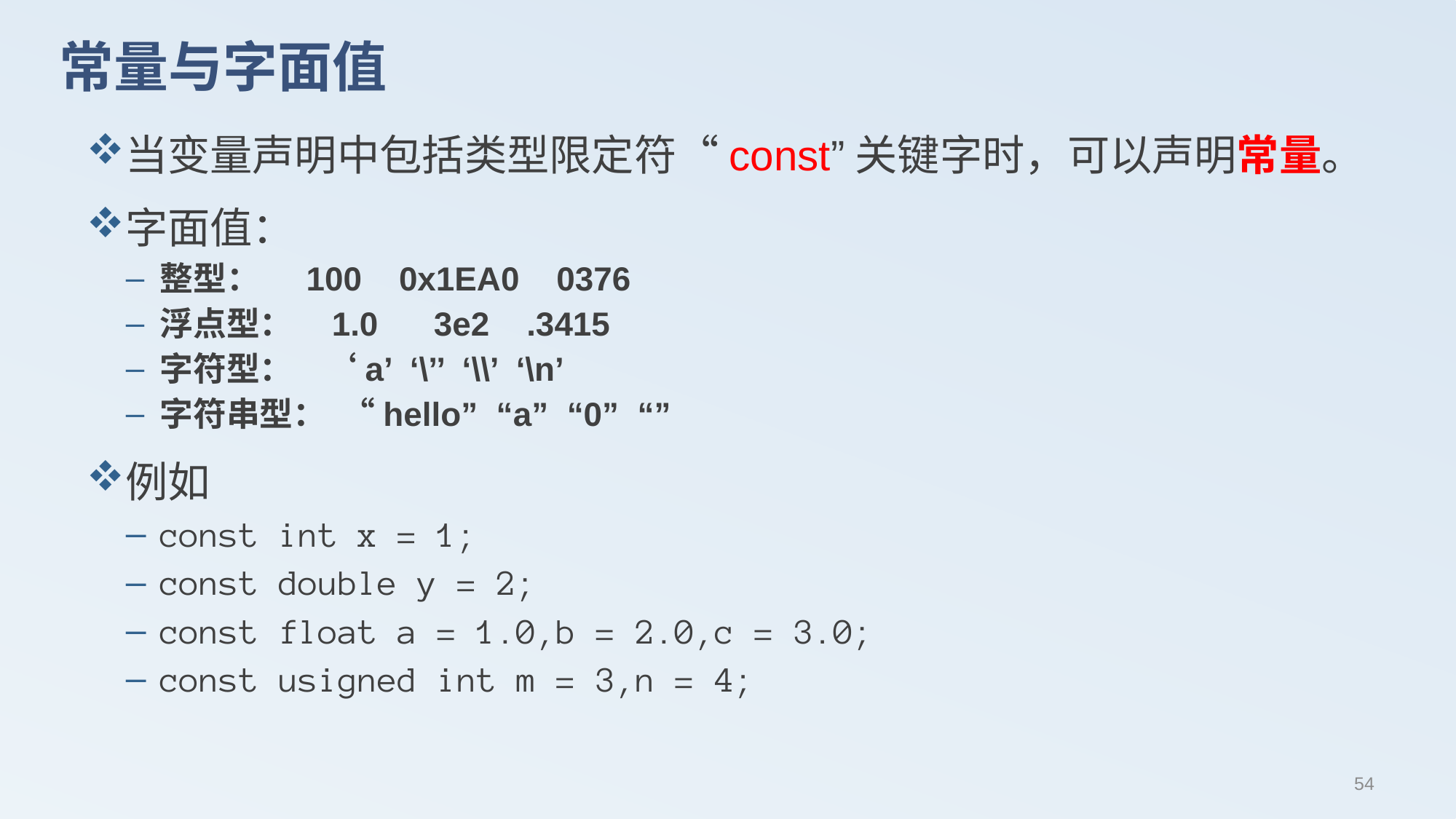

# 常量与字面值
当变量声明中包括类型限定符“const”关键字时，可以声明常量。
字面值：
整型：     100    0x1EA0    0376
浮点型：    1.0      3e2    .3415
字符型：    ‘a’  ‘\’’  ‘\\’  ‘\n’
字符串型：  “hello”  “a”  “0”  “”
例如
const int x = 1;
const double y = 2;
const float a = 1.0,b = 2.0,c = 3.0;
const usigned int m = 3,n = 4;